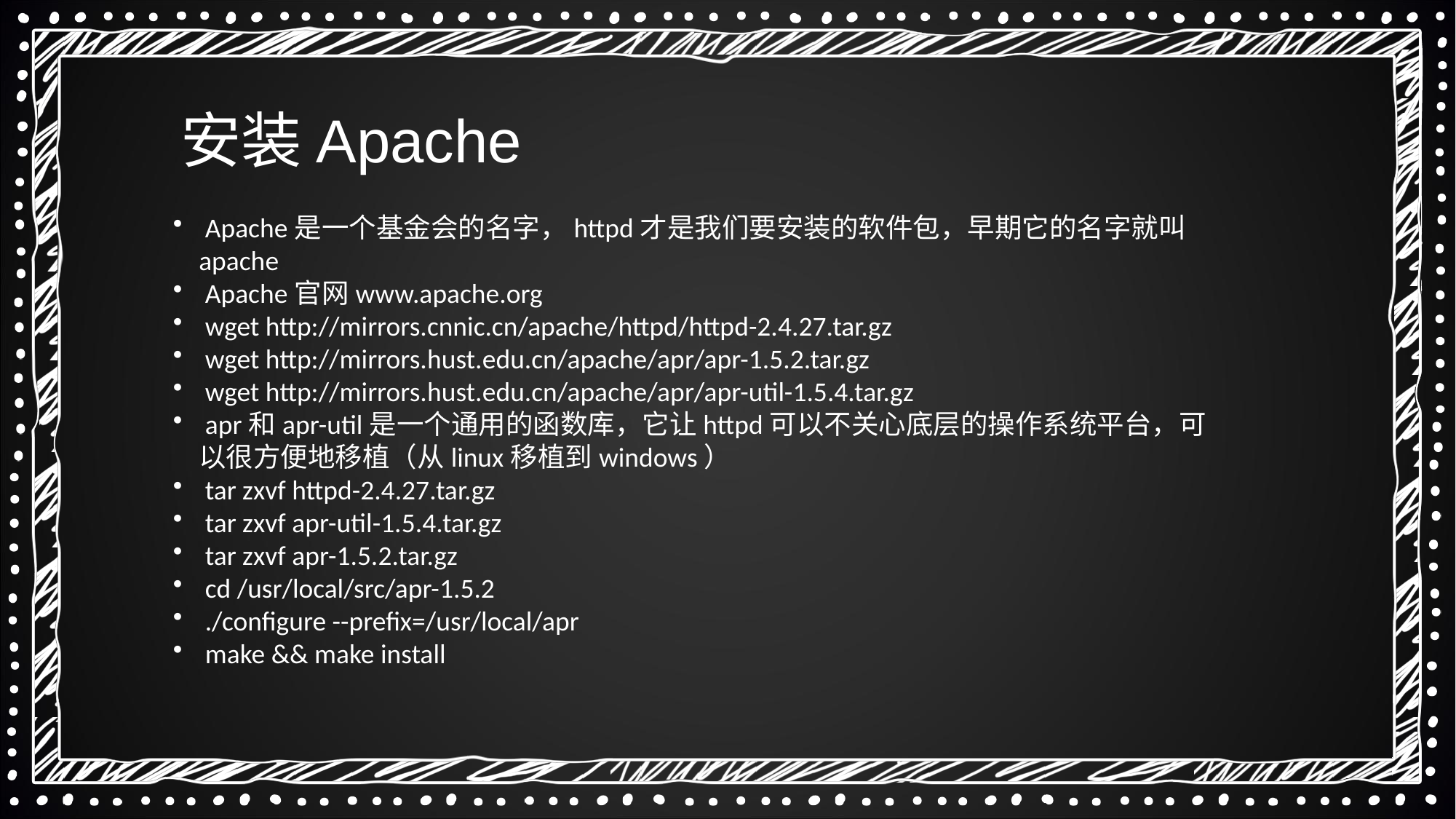

安装Apache
 Apache是一个基金会的名字，httpd才是我们要安装的软件包，早期它的名字就叫apache
 Apache官网www.apache.org
 wget http://mirrors.cnnic.cn/apache/httpd/httpd-2.4.27.tar.gz
 wget http://mirrors.hust.edu.cn/apache/apr/apr-1.5.2.tar.gz
 wget http://mirrors.hust.edu.cn/apache/apr/apr-util-1.5.4.tar.gz
 apr和apr-util是一个通用的函数库，它让httpd可以不关心底层的操作系统平台，可以很方便地移植（从linux移植到windows）
 tar zxvf httpd-2.4.27.tar.gz
 tar zxvf apr-util-1.5.4.tar.gz
 tar zxvf apr-1.5.2.tar.gz
 cd /usr/local/src/apr-1.5.2
 ./configure --prefix=/usr/local/apr
 make && make install